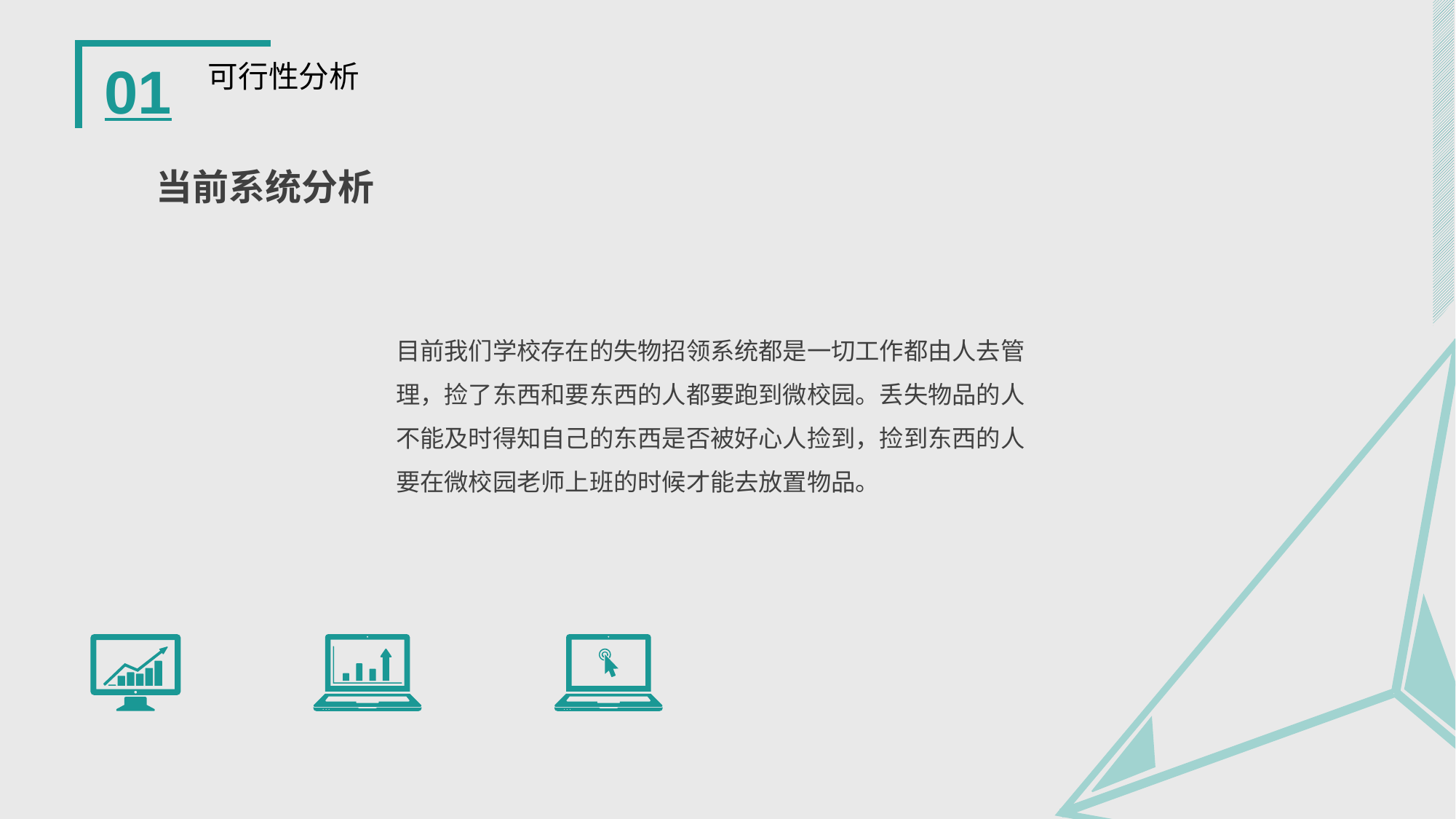

01
可行性分析
当前系统分析
目前我们学校存在的失物招领系统都是一切工作都由人去管理，捡了东西和要东西的人都要跑到微校园。丢失物品的人不能及时得知自己的东西是否被好心人捡到，捡到东西的人要在微校园老师上班的时候才能去放置物品。